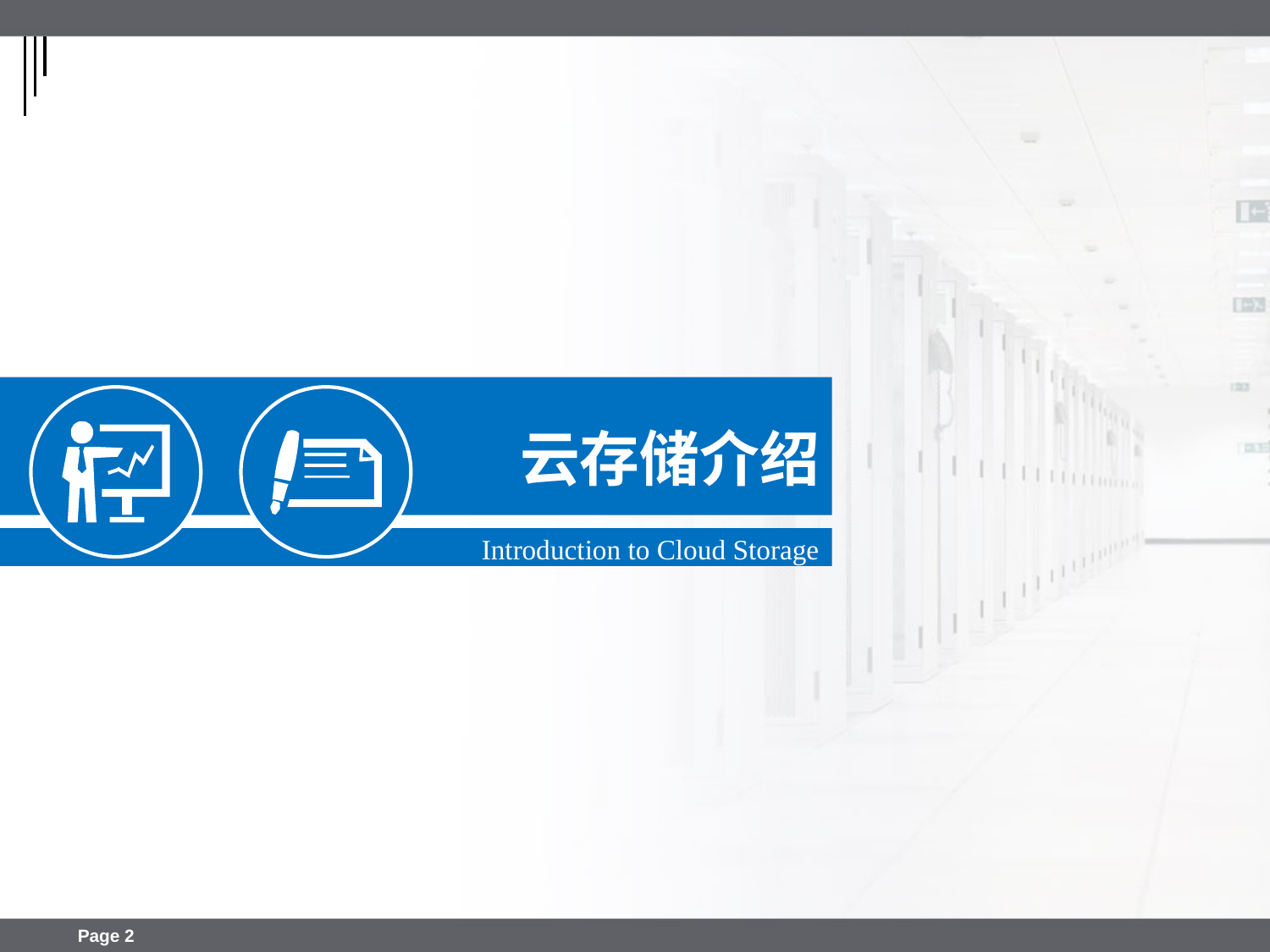

云存储介绍
Introduction to Cloud Storage

Page 2